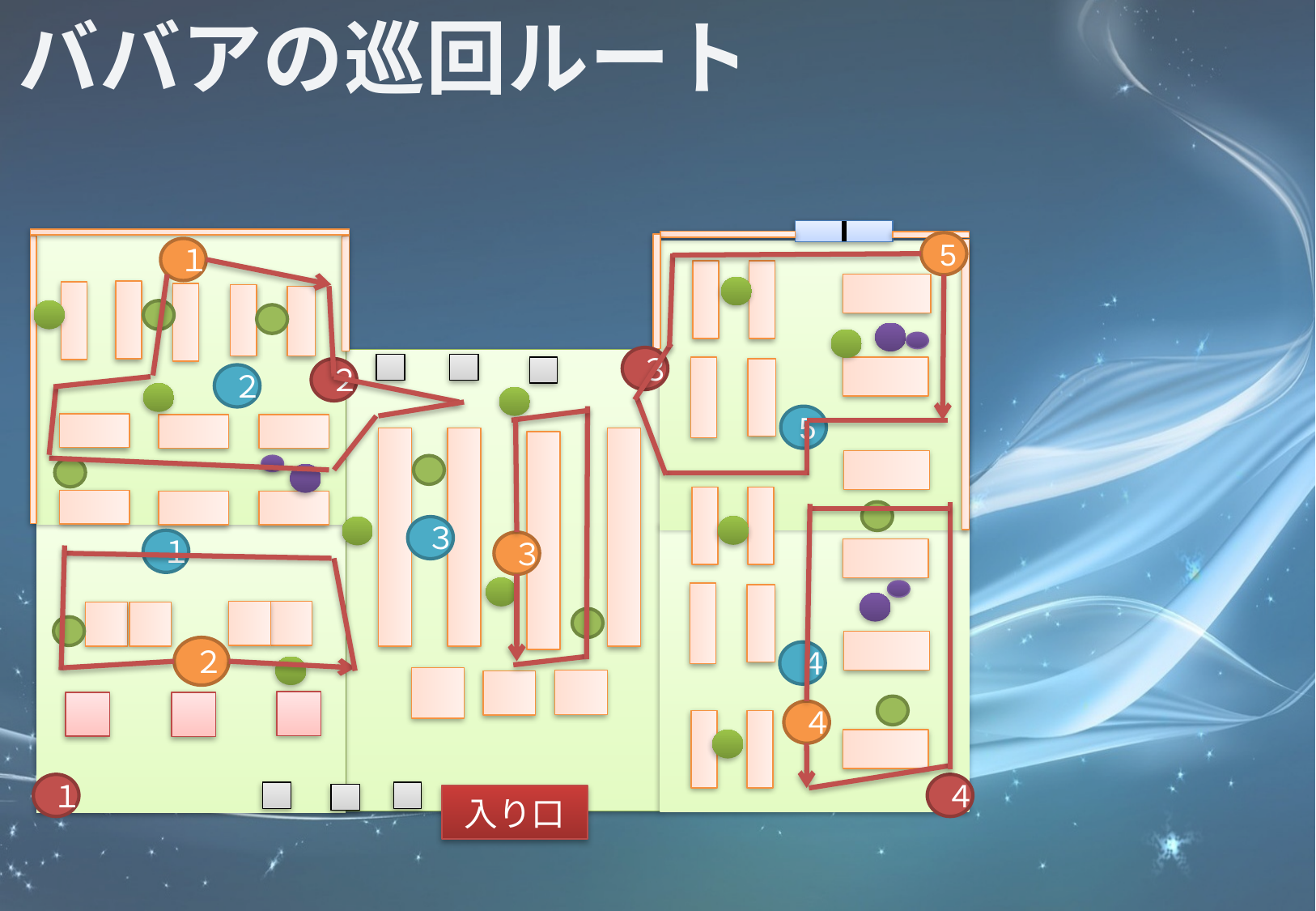

ババアの巡回ルート

入り口
5
１

３
２
２

5

３
１
３

２
４

４

４
１